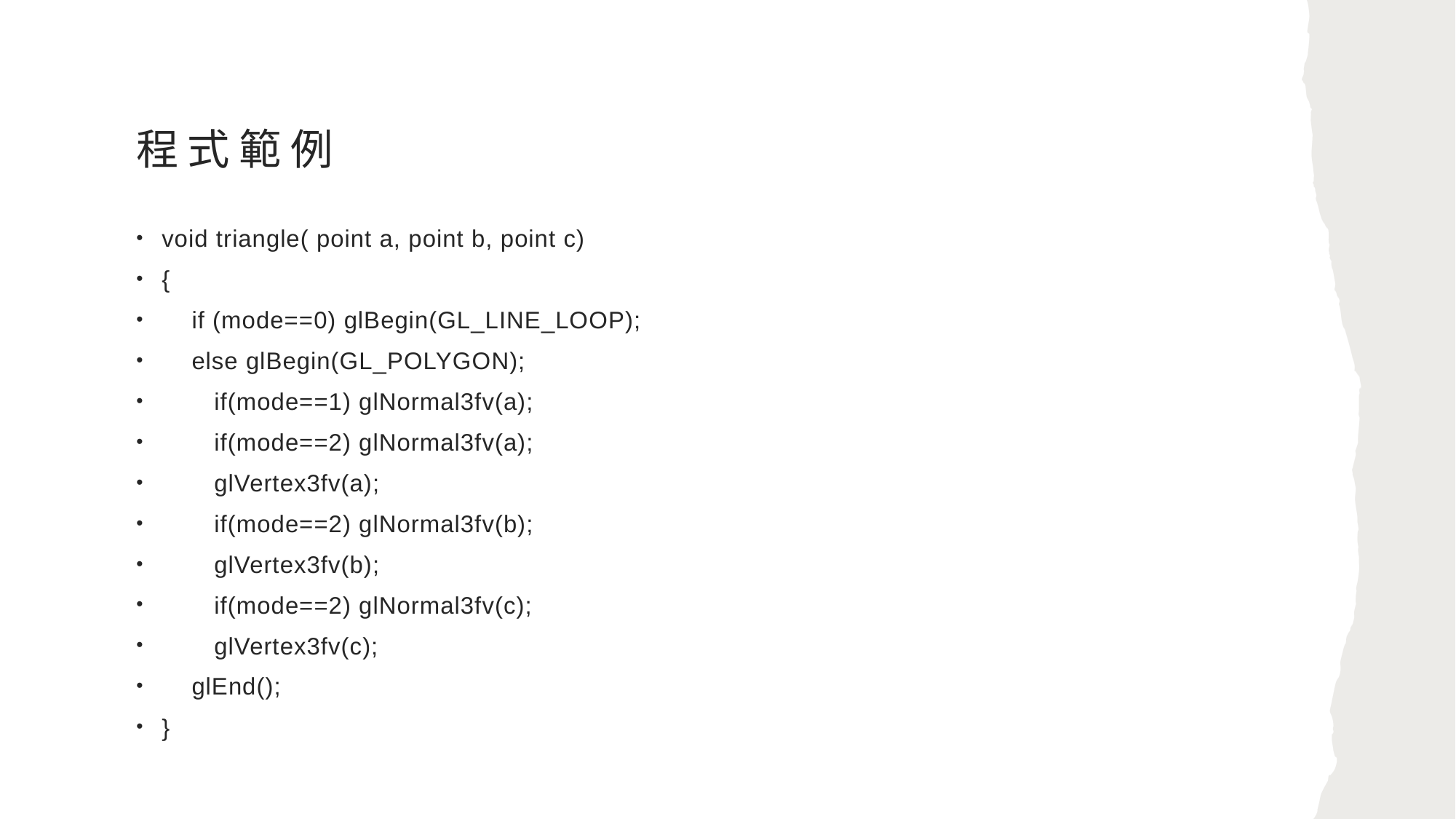

# 程式範例
void triangle( point a, point b, point c)
{
    if (mode==0) glBegin(GL_LINE_LOOP);
    else glBegin(GL_POLYGON);
       if(mode==1) glNormal3fv(a);
       if(mode==2) glNormal3fv(a);
       glVertex3fv(a);
       if(mode==2) glNormal3fv(b);
       glVertex3fv(b);
       if(mode==2) glNormal3fv(c);
       glVertex3fv(c);
    glEnd();
}